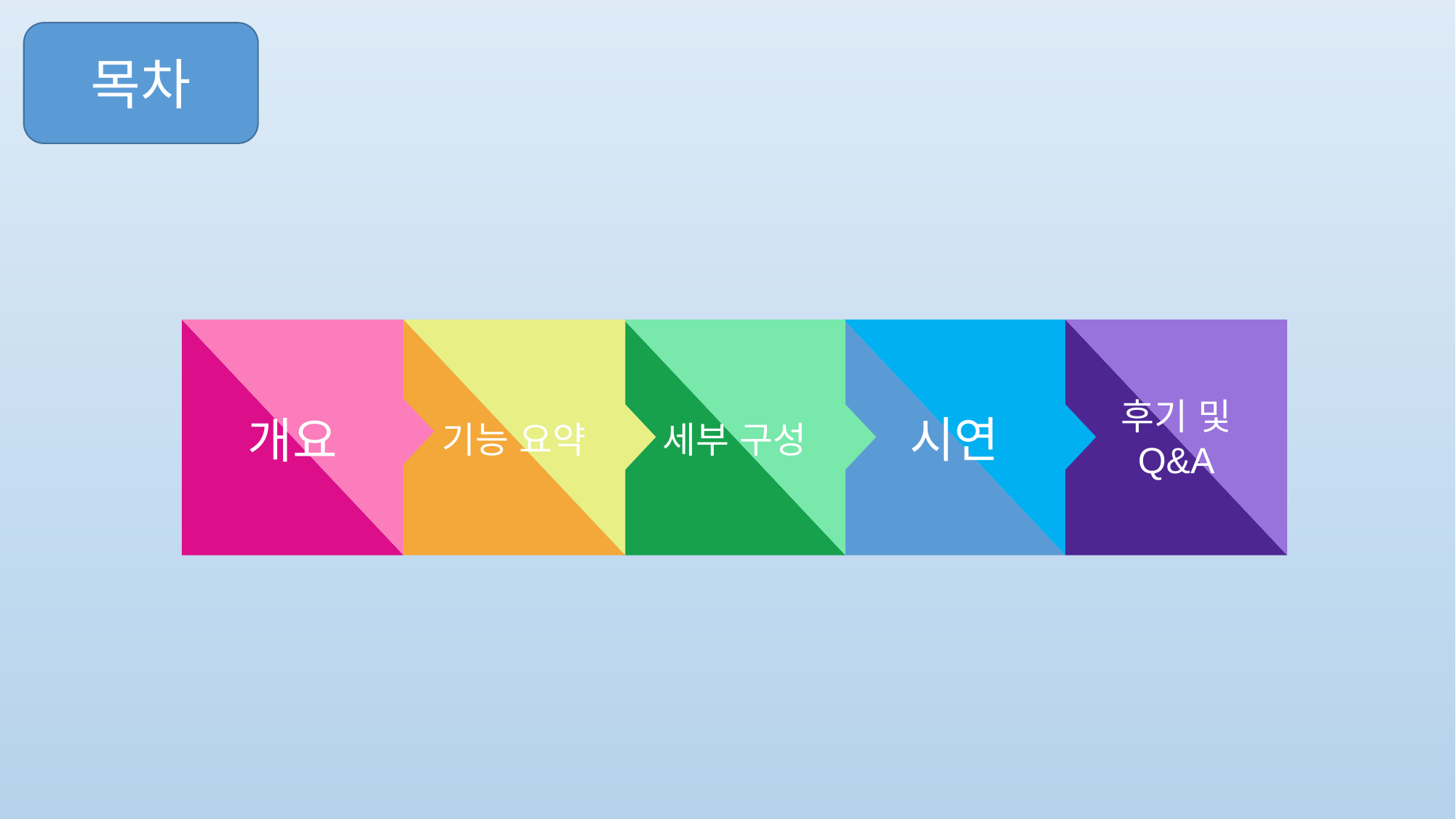

목차
후기 및 Q&A

시연

개요

기능 요약

세부 구성